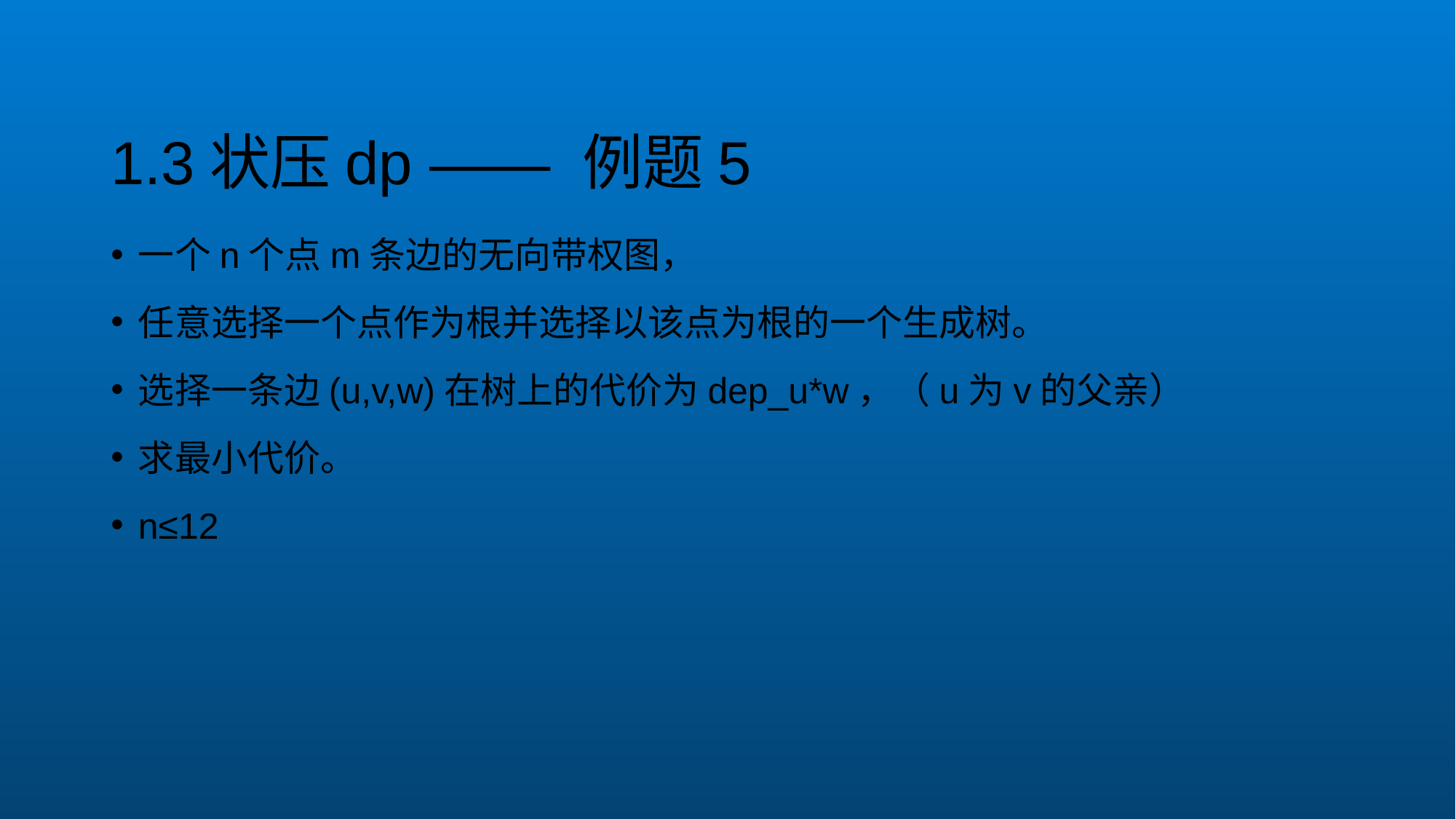

# 1.3状压dp —— 例题5
一个n个点m条边的无向带权图，
任意选择一个点作为根并选择以该点为根的一个生成树。
选择一条边(u,v,w)在树上的代价为dep_u*w，（u为v的父亲）
求最小代价。
n≤12